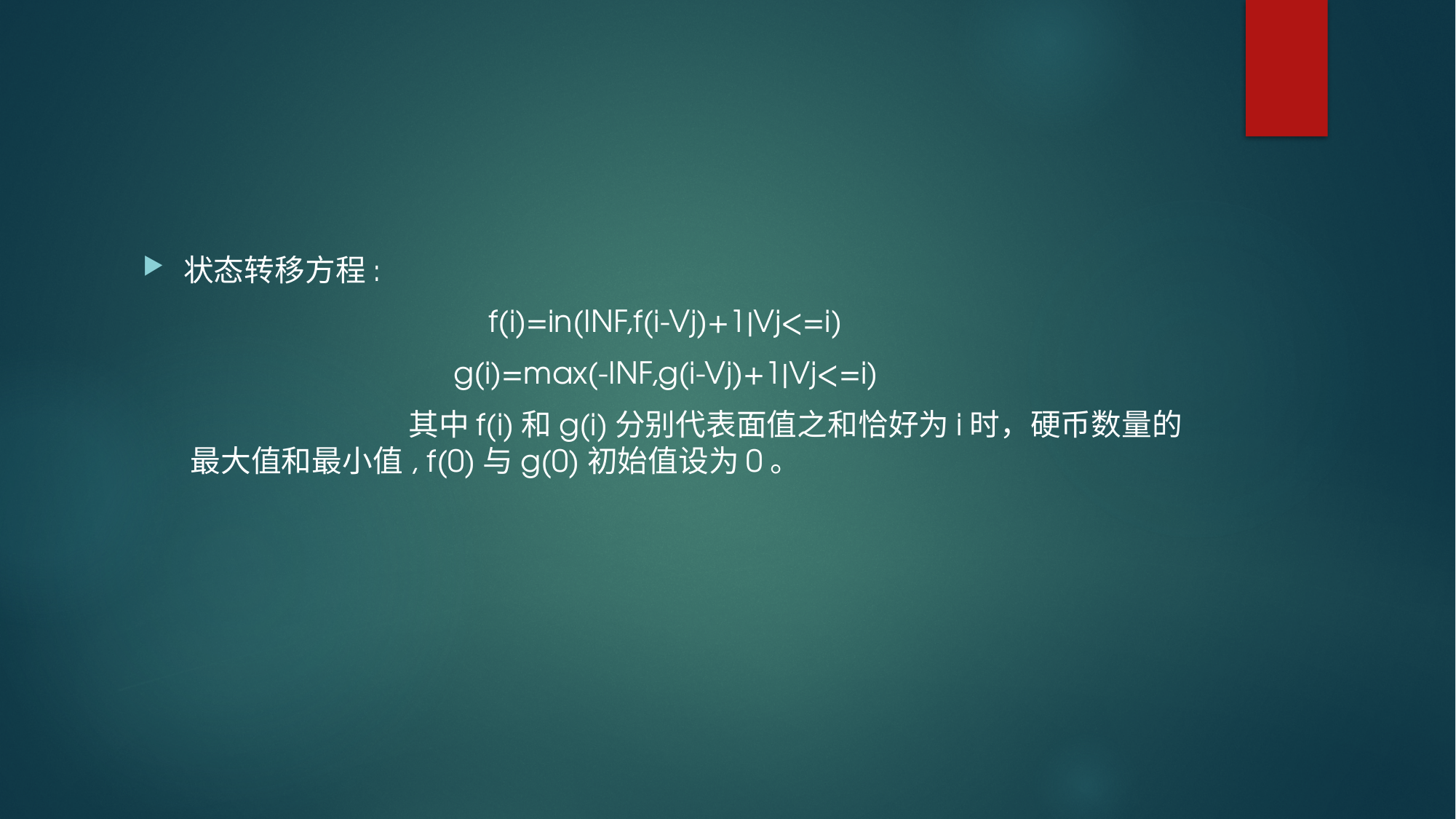

#
状态转移方程:
f(i)=in(INF,f(i-Vj)+1|Vj<=i)
g(i)=max(-INF,g(i-Vj)+1|Vj<=i)
		其中f(i)和g(i)分别代表面值之和恰好为i时，硬币数量的最大值和最小值, f(0)与g(0)初始值设为0。